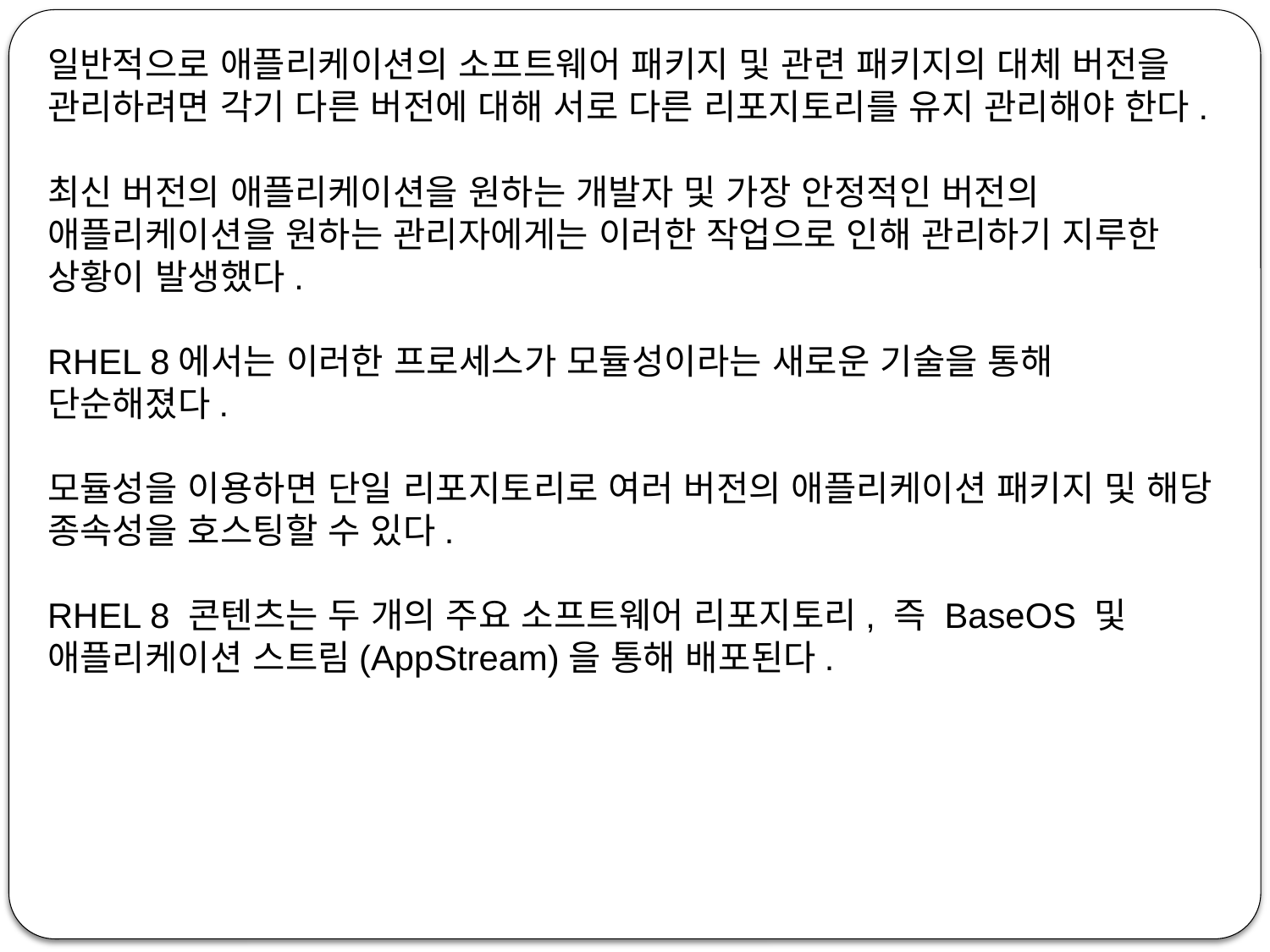

일반적으로 애플리케이션의 소프트웨어 패키지 및 관련 패키지의 대체 버전을 관리하려면 각기 다른 버전에 대해 서로 다른 리포지토리를 유지 관리해야 한다.

최신 버전의 애플리케이션을 원하는 개발자 및 가장 안정적인 버전의 애플리케이션을 원하는 관리자에게는 이러한 작업으로 인해 관리하기 지루한 상황이 발생했다.

RHEL 8에서는 이러한 프로세스가 모듈성이라는 새로운 기술을 통해 단순해졌다.

모듈성을 이용하면 단일 리포지토리로 여러 버전의 애플리케이션 패키지 및 해당 종속성을 호스팅할 수 있다.

RHEL 8 콘텐츠는 두 개의 주요 소프트웨어 리포지토리, 즉 BaseOS 및 애플리케이션 스트림(AppStream)을 통해 배포된다.